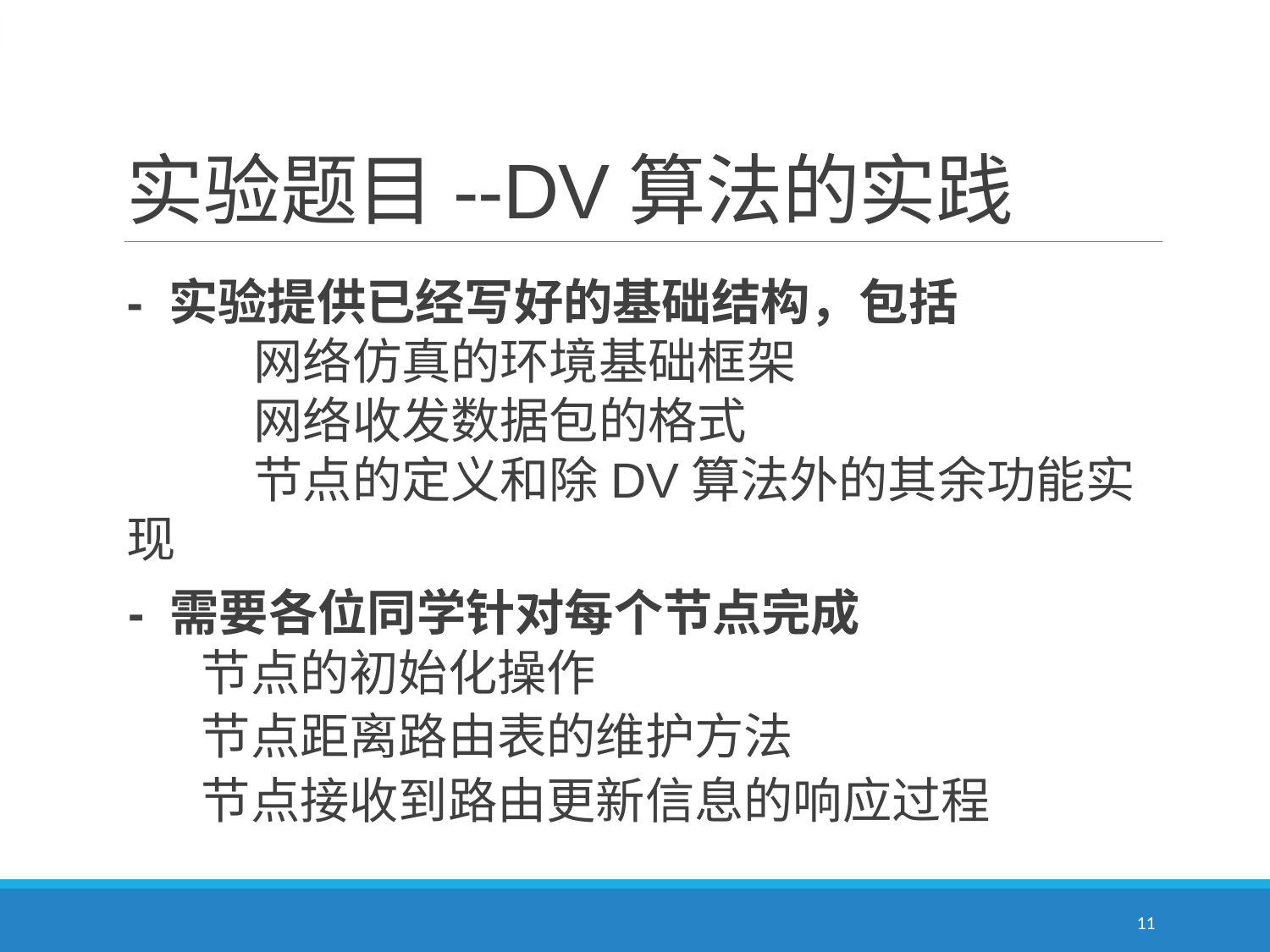

# 实验题目--DV算法的实践

 - 需要各位同学针对每个节点完成
  节点的初始化操作
  节点距离路由表的维护方法
  节点接收到路由更新信息的响应过程
- 实验提供已经写好的基础结构，包括
	网络仿真的环境基础框架
	网络收发数据包的格式
	节点的定义和除DV算法外的其余功能实现
11